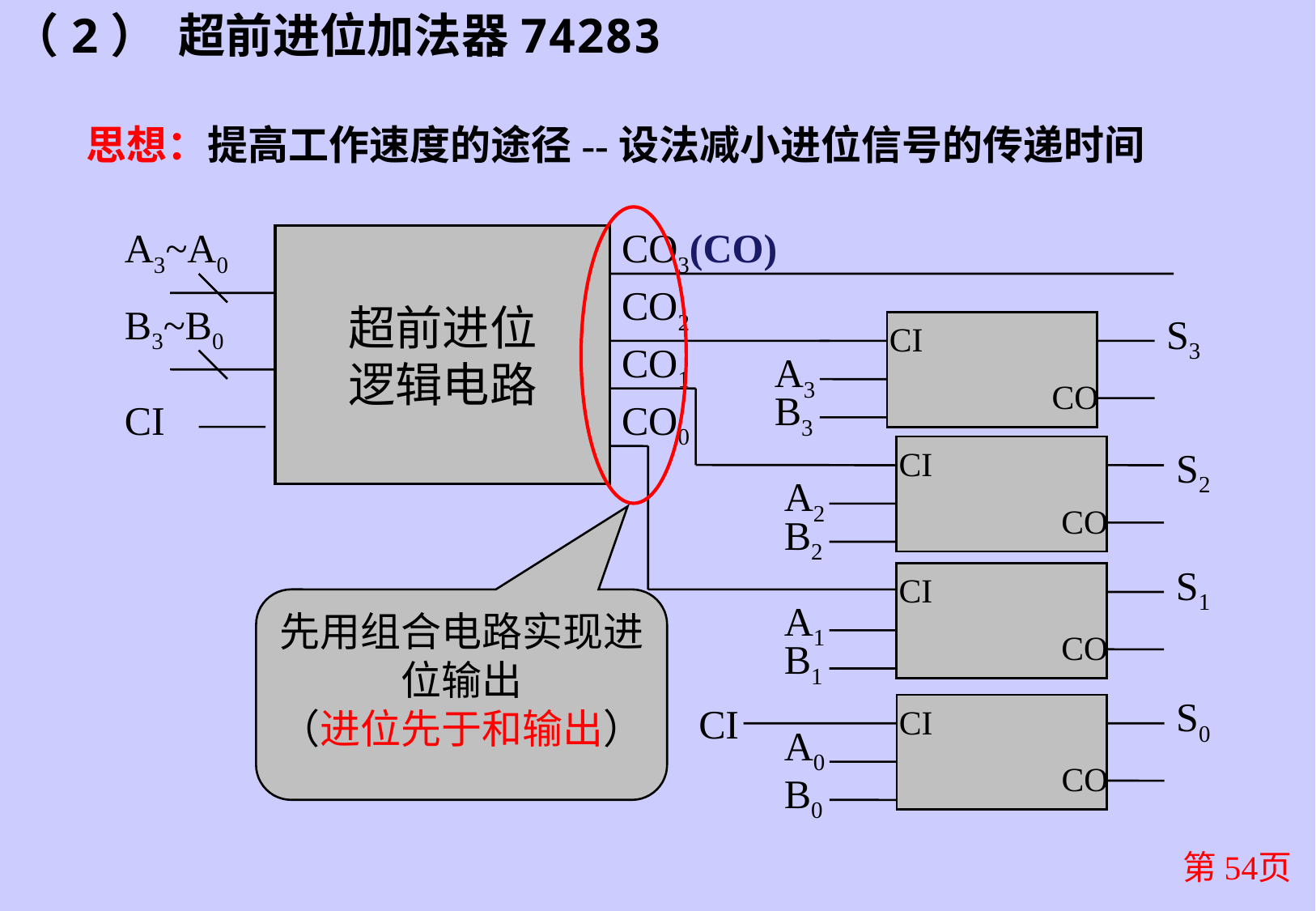

（2）  超前进位加法器74283
思想：提高工作速度的途径--设法减小进位信号的传递时间

A3~A0
CO3(CO)
超前进位
逻辑电路

CO2
B3~B0

S3
CI

CO1

A3

CO
B3

CI

CO0

S2
CI

A2

CO
B2

S1
CI

A1

CO
B1

S0
CI
CI

A0

CO
B0

先用组合电路实现进位输出
（进位先于和输出）
第54页